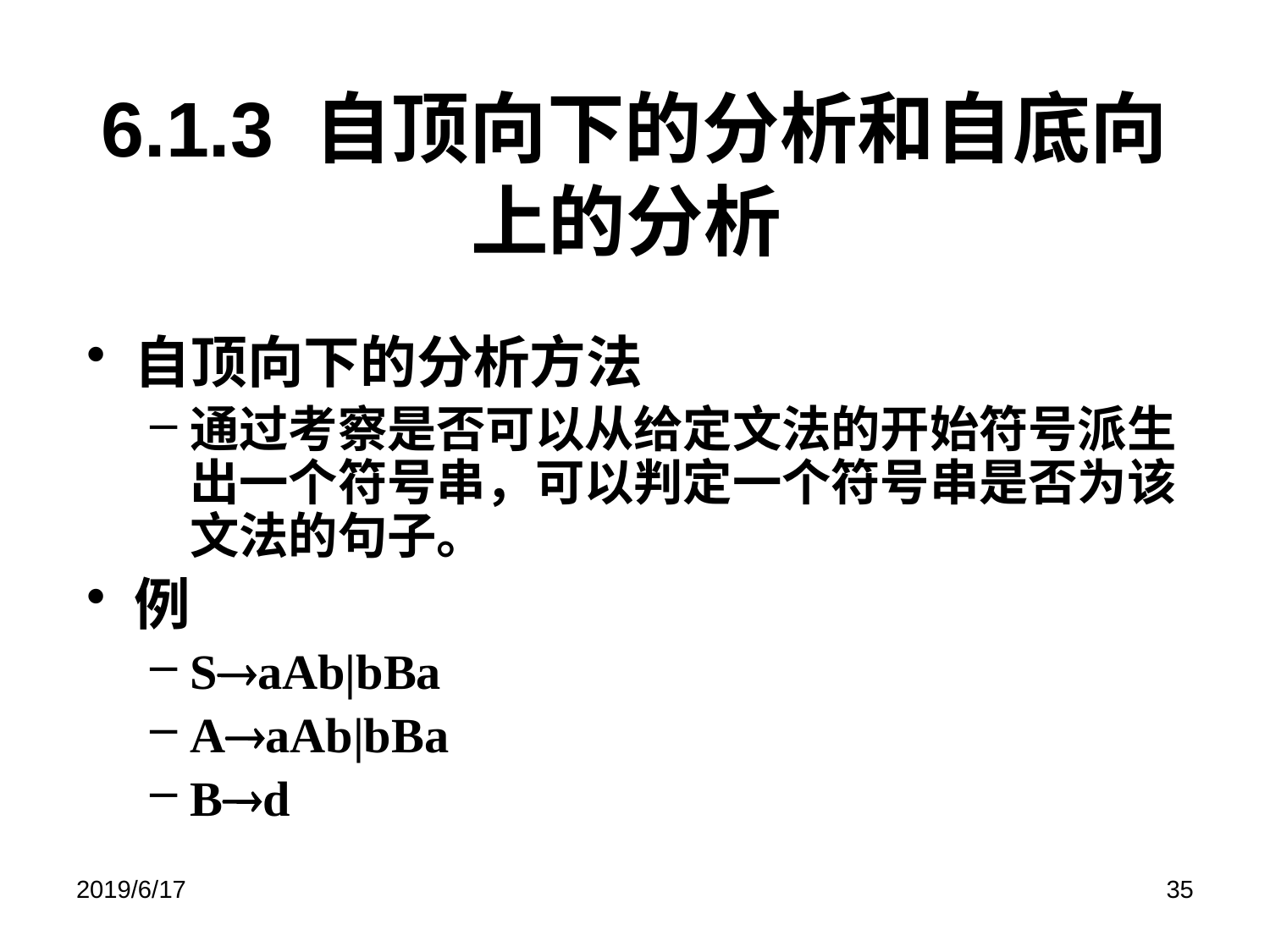

# 6.1.3 自顶向下的分析和自底向上的分析
自顶向下的分析方法
通过考察是否可以从给定文法的开始符号派生出一个符号串，可以判定一个符号串是否为该文法的句子。
例
S→aAb|bBa
A→aAb|bBa
B→d
2019/6/17
35